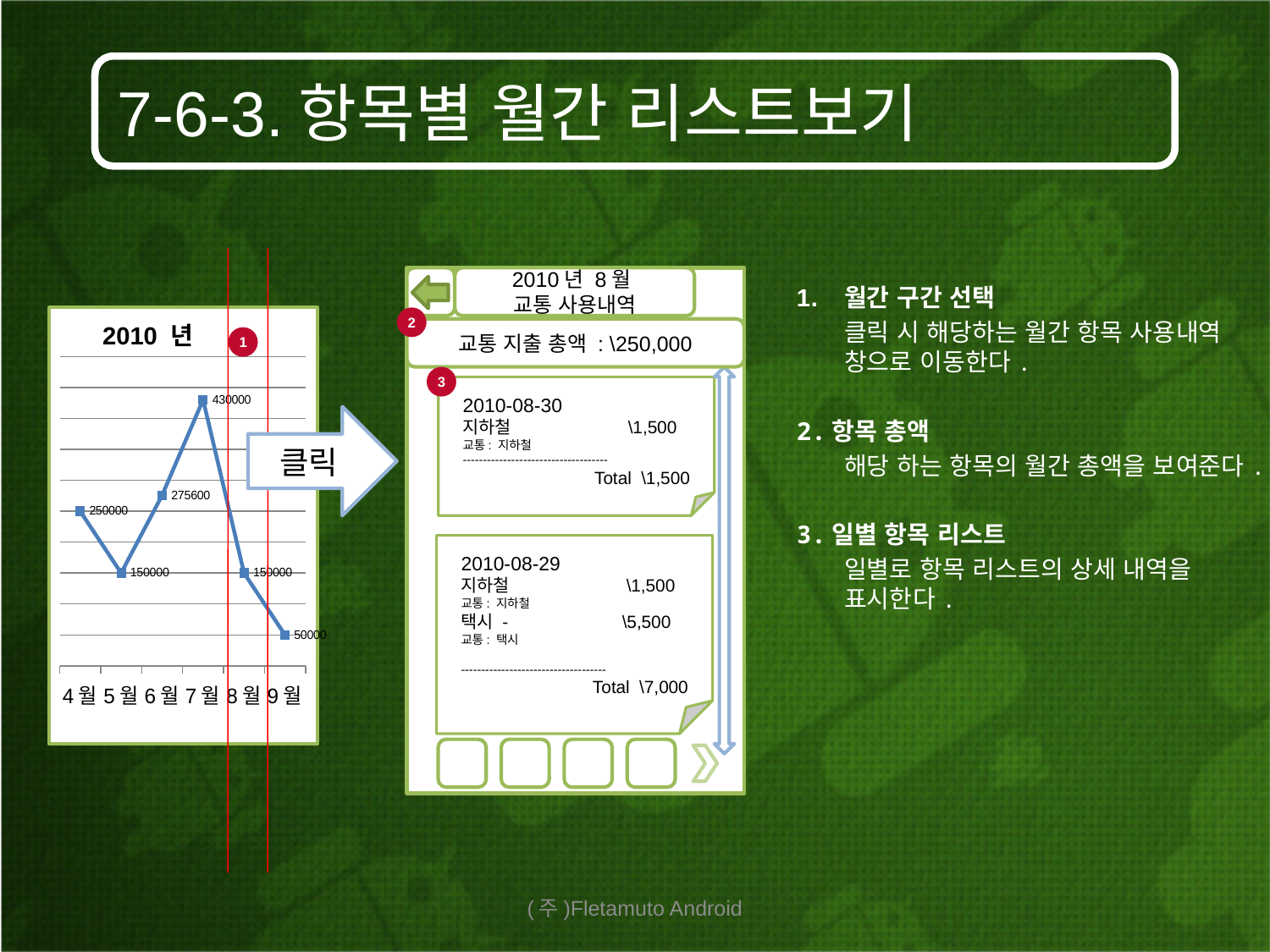

# 7-6-3.항목별 월간 리스트보기

2010년 8월
교통 사용내역
월간 구간 선택
	클릭 시 해당하는 월간 항목 사용내역 창으로 이동한다.

2.항목 총액
	해당 하는 항목의 월간 총액을 보여준다.

3.일별 항목 리스트
	일별로 항목 리스트의 상세 내역을 표시한다.

2
2010 년
교통 지출 총액 : \250,000
1

### Chart

| Category | 음식 |
|---|---|
| 4월 | 250000.0 |
| 5월 | 150000.0 |
| 6월 | 275600.0 |
| 7월 | 430000.0 |
| 8월 | 150000.0 |
| 9월 | 50000.0 |
3

2010-08-30
지하철  	       \1,500
교통: 지하철
------------------------------------
Total  \1,500
클릭

2010-08-29
지하철  	       \1,500
교통: 지하철
택시 -  	       \5,500
교통: 택시

------------------------------------
Total  \7,000

(주)Fletamuto Android